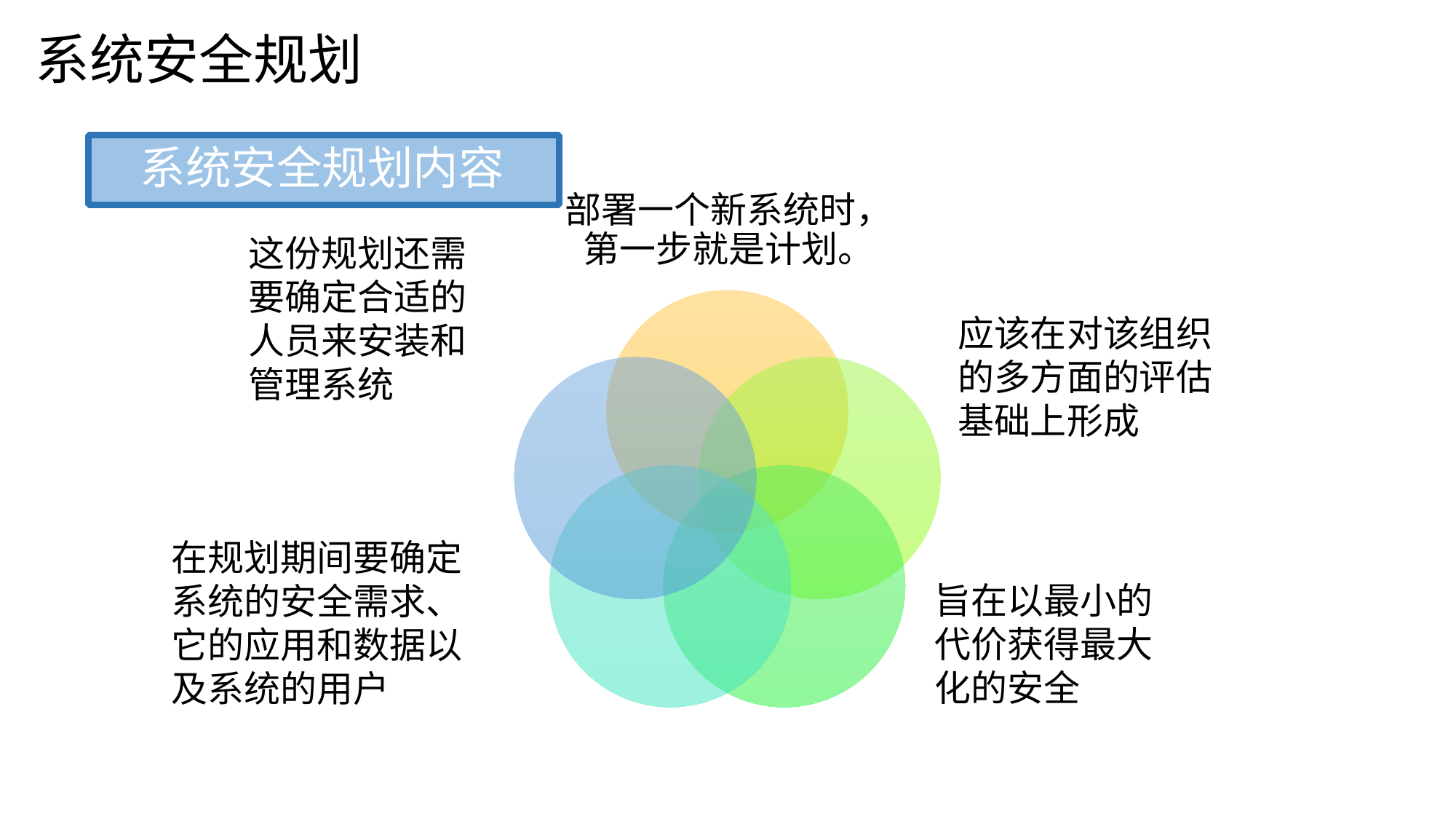

系统安全规划

部署一个新系统时，第一步就是计划。
应该在对该组织的多方面的评估基础上形成

旨在以最小的代价获得最大化的安全

在规划期间要确定系统的安全需求、它的应用和数据以及系统的用户

这份规划还需要确定合适的人员来安装和管理系统

系统安全规划内容